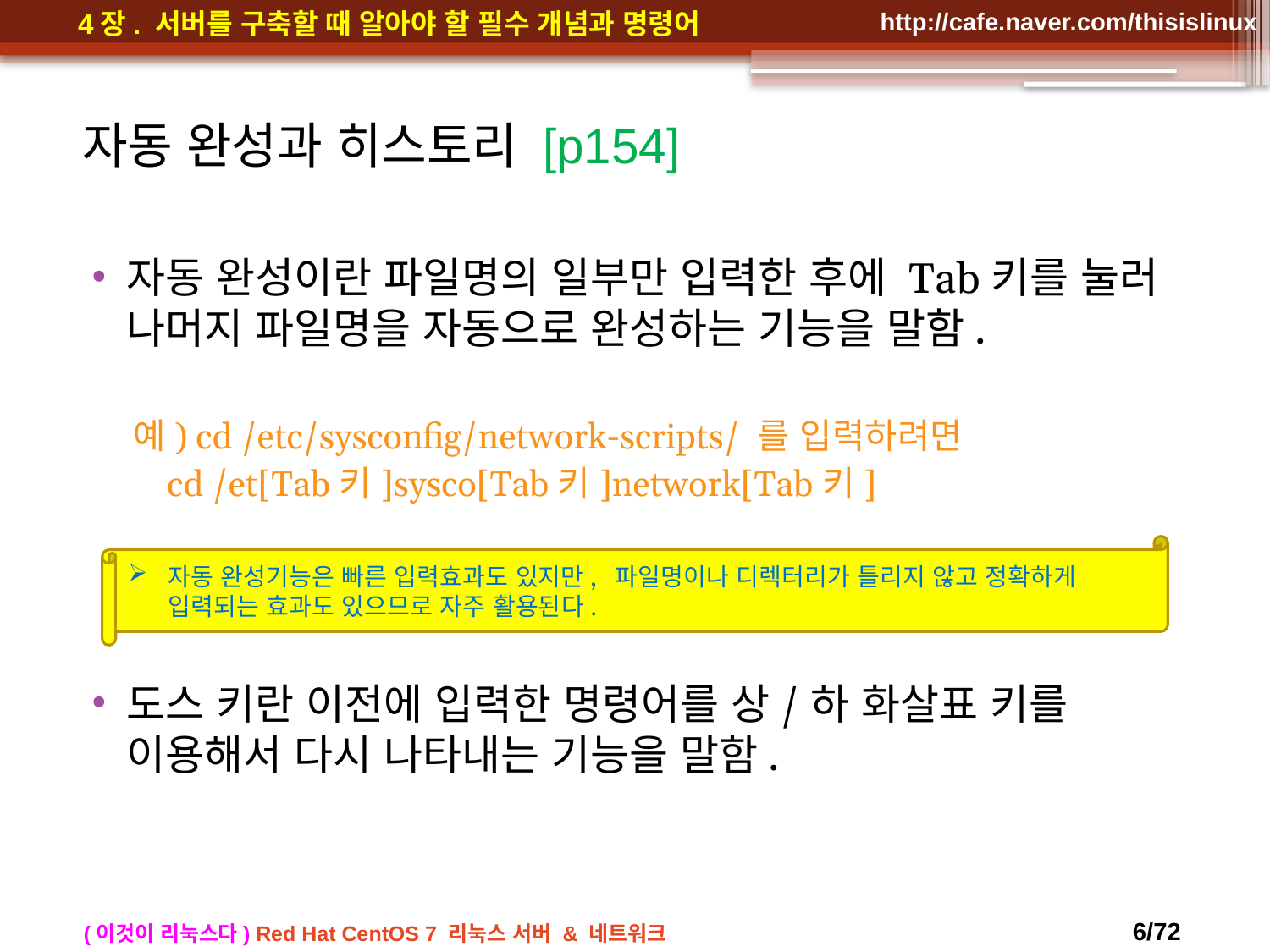

# 자동 완성과 히스토리 [p154]

자동 완성이란 파일명의 일부만 입력한 후에 Tab키를 눌러 나머지 파일명을 자동으로 완성하는 기능을 말함.

예) cd /etc/sysconfig/network-scripts/ 를 입력하려면
    cd /et[Tab키]sysco[Tab키]network[Tab키]

도스 키란 이전에 입력한 명령어를 상/하 화살표 키를 이용해서 다시 나타내는 기능을 말함.
자동 완성기능은 빠른 입력효과도 있지만,  파일명이나 디렉터리가 틀리지 않고 정확하게 입력되는 효과도 있으므로 자주 활용된다.